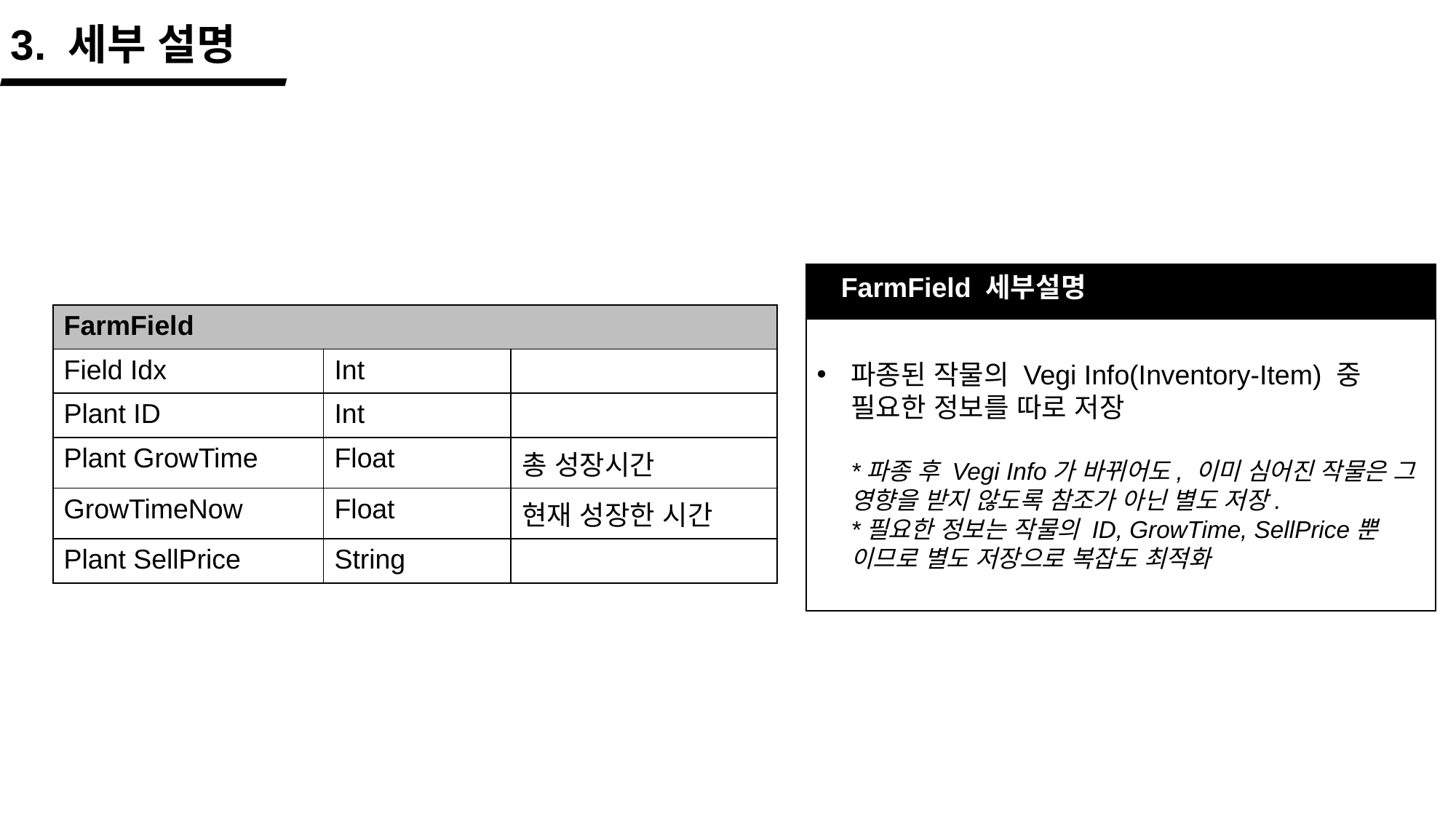

3. 세부 설명

FarmField 세부설명

파종된 작물의 Vegi Info(Inventory-Item) 중
필요한 정보를 따로 저장
*파종 후 Vegi Info가 바뀌어도, 이미 심어진 작물은 그 영향을 받지 않도록 참조가 아닌 별도 저장.
*필요한 정보는 작물의 ID, GrowTime, SellPrice뿐
이므로 별도 저장으로 복잡도 최적화
| FarmField |  |  |
| --- | --- | --- |
| Field Idx | Int |  |
| Plant ID | Int |  |
| Plant GrowTime | Float | 총 성장시간 |
| GrowTimeNow | Float | 현재 성장한 시간 |
| Plant SellPrice | String |  |